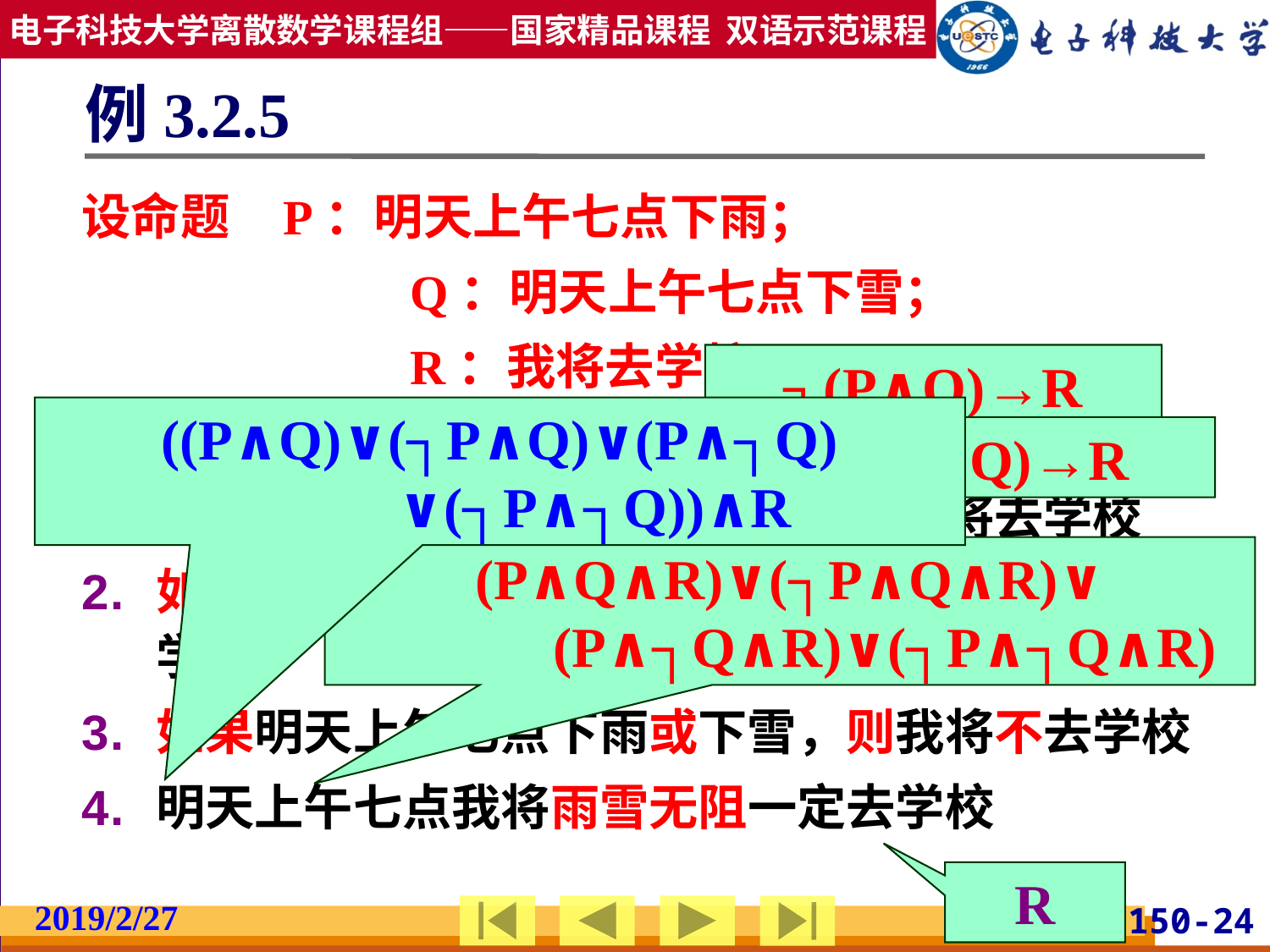

# 例3.2.5
设命题	P：明天上午七点下雨；
			Q：明天上午七点下雪；
			R：我将去学校。
符号化下述语句：
如果明天上午七点不是雨夹雪，则我将去学校
如果明天上午七点不下雨并且不下雪，则我将去学校
如果明天上午七点下雨或下雪，则我将不去学校
明天上午七点我将雨雪无阻一定去学校
┐(P∧Q)→R
((P∧Q)∨(┐P∧Q)∨(P∧┐Q)
	∨(┐P∧┐Q))∧R
(┐P∧┐Q)→R
(P∧Q∧R)∨(┐P∧Q∧R)∨
	(P∧┐Q∧R)∨(┐P∧┐Q∧R)
(P∨Q)→┐R
R
2019/2/27